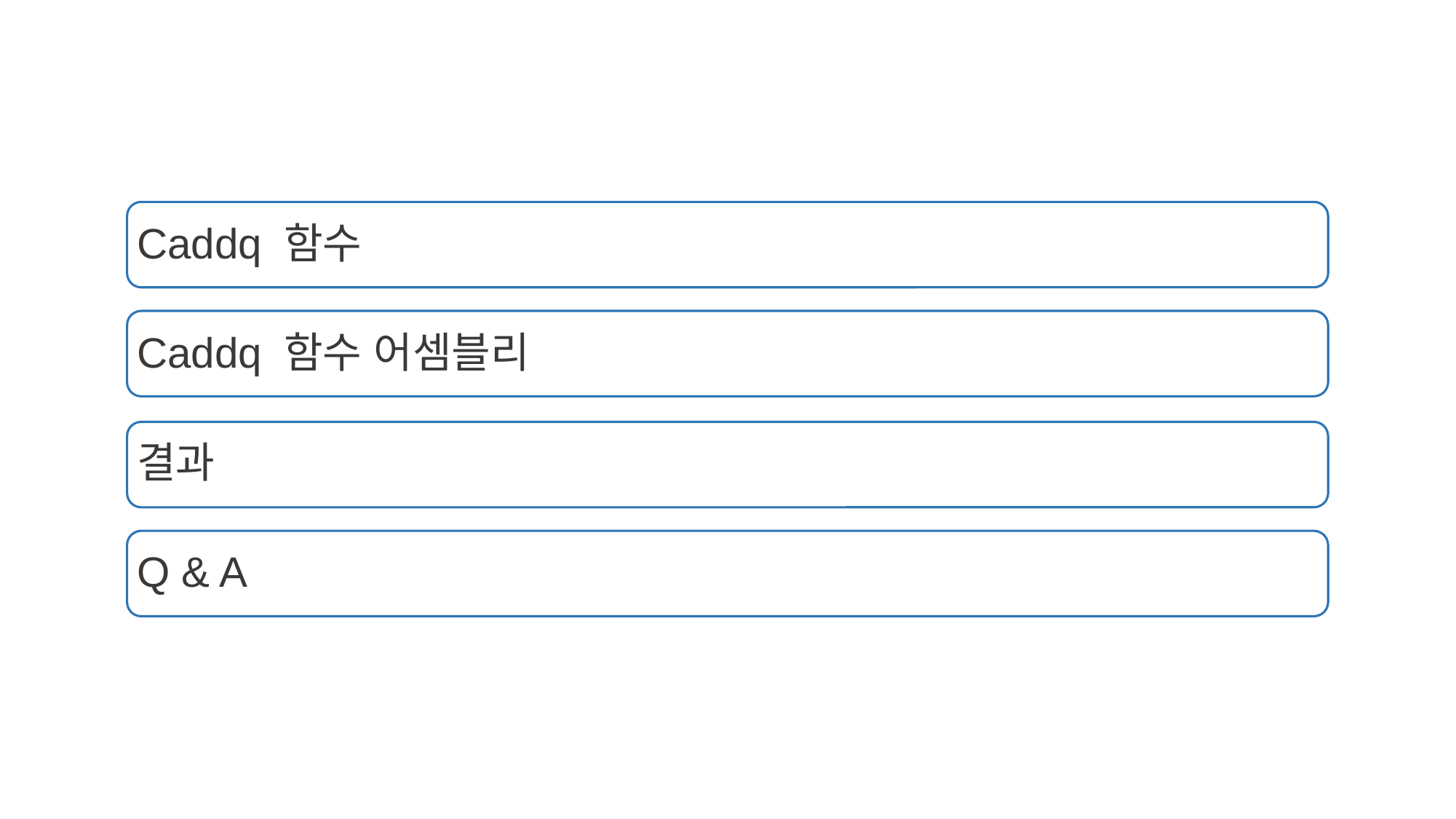

Caddq 함수
Caddq 함수 어셈블리
결과
Q & A